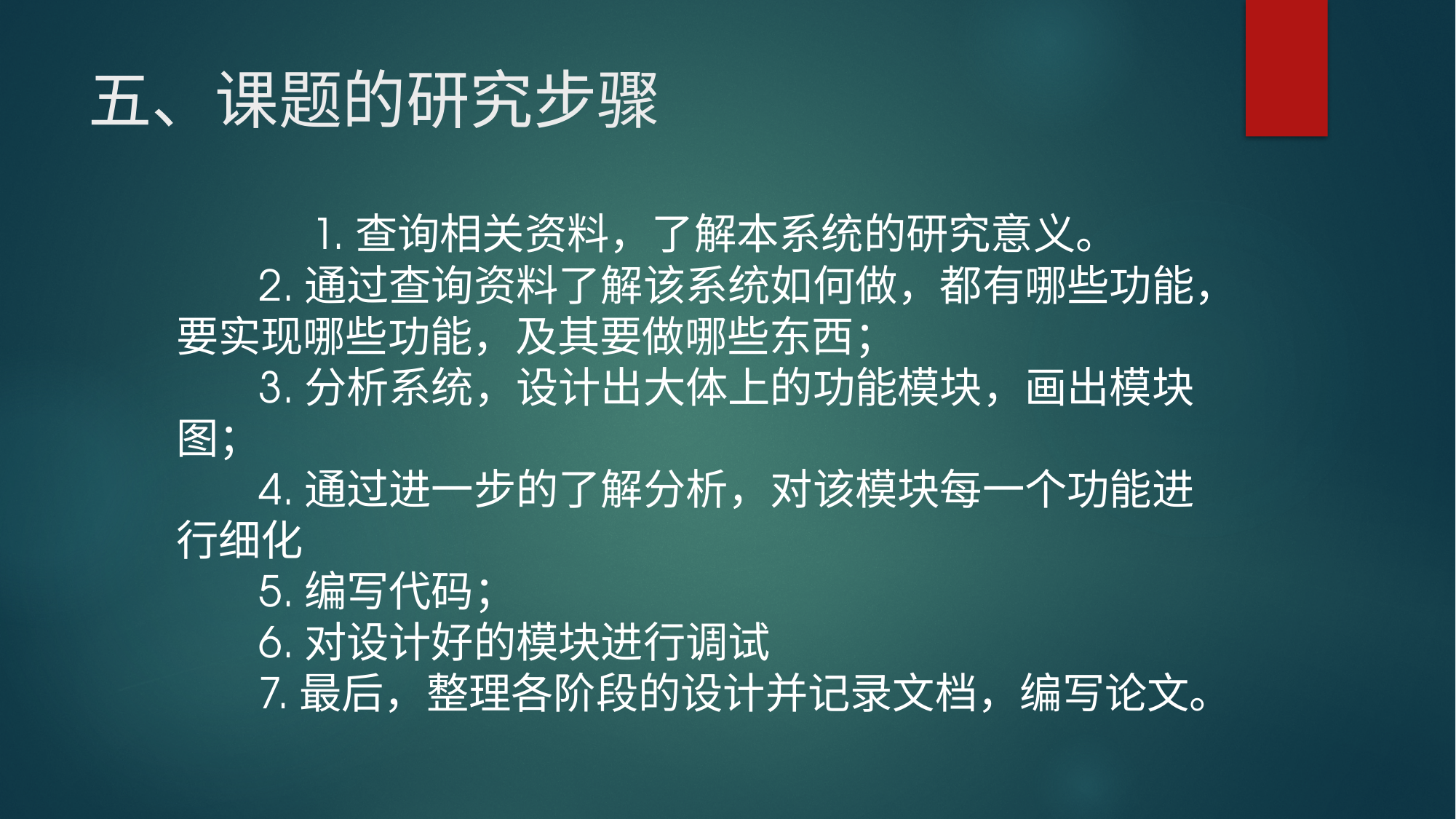

# 五、课题的研究步骤
	  1.查询相关资料，了解本系统的研究意义。
       2.通过查询资料了解该系统如何做，都有哪些功能，要实现哪些功能，及其要做哪些东西；
       3.分析系统，设计出大体上的功能模块，画出模块图；
       4.通过进一步的了解分析，对该模块每一个功能进行细化
       5.编写代码；
       6.对设计好的模块进行调试
       7.最后，整理各阶段的设计并记录文档，编写论文。